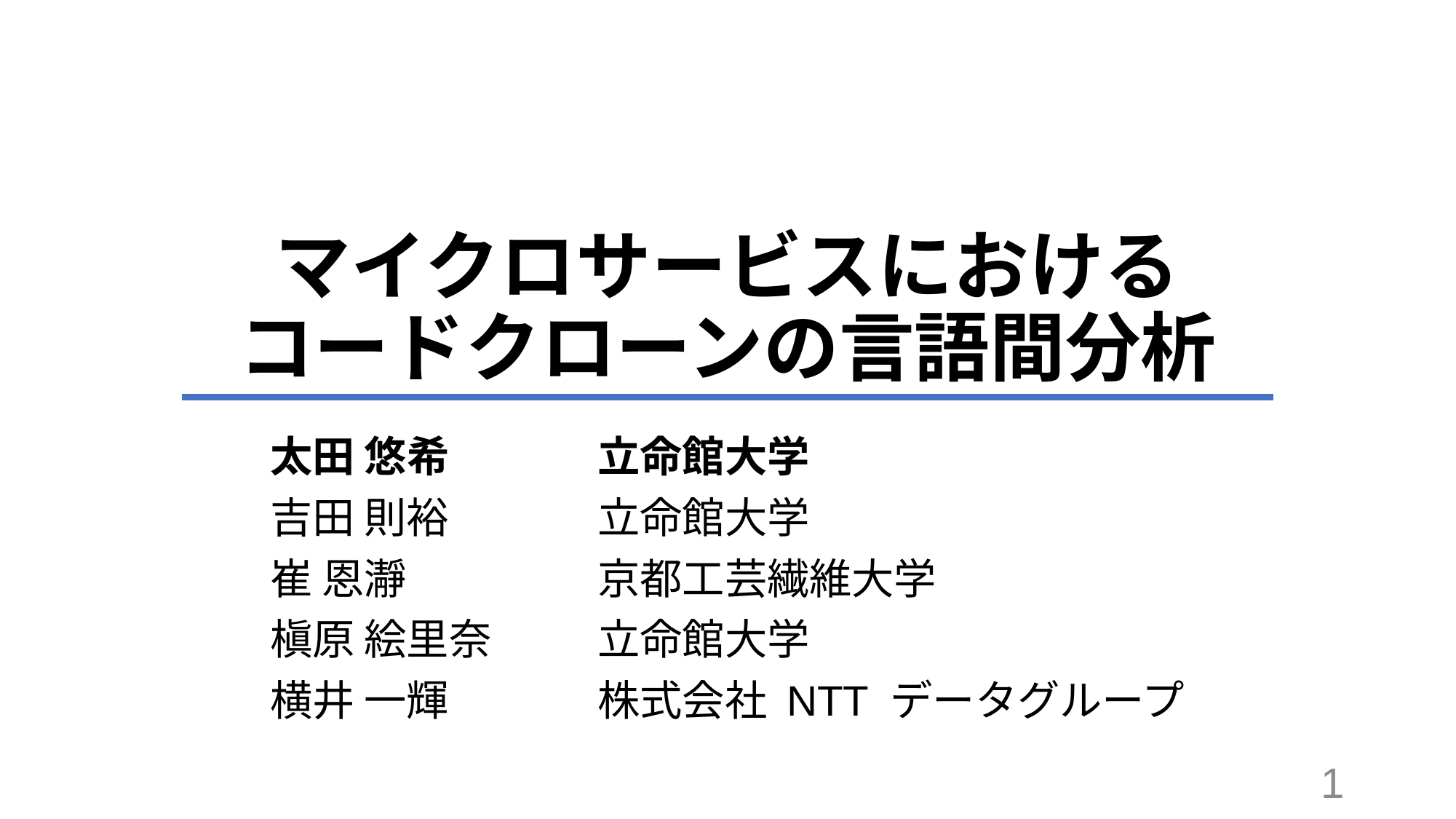

# マイクロサービスにおける コードクローンの言語間分析
太田 悠希		立命館大学
吉田 則裕		立命館大学
崔 恩瀞		京都工芸繊維大学
槇原 絵里奈	立命館大学
横井 一輝		株式会社 NTT データグループ

1